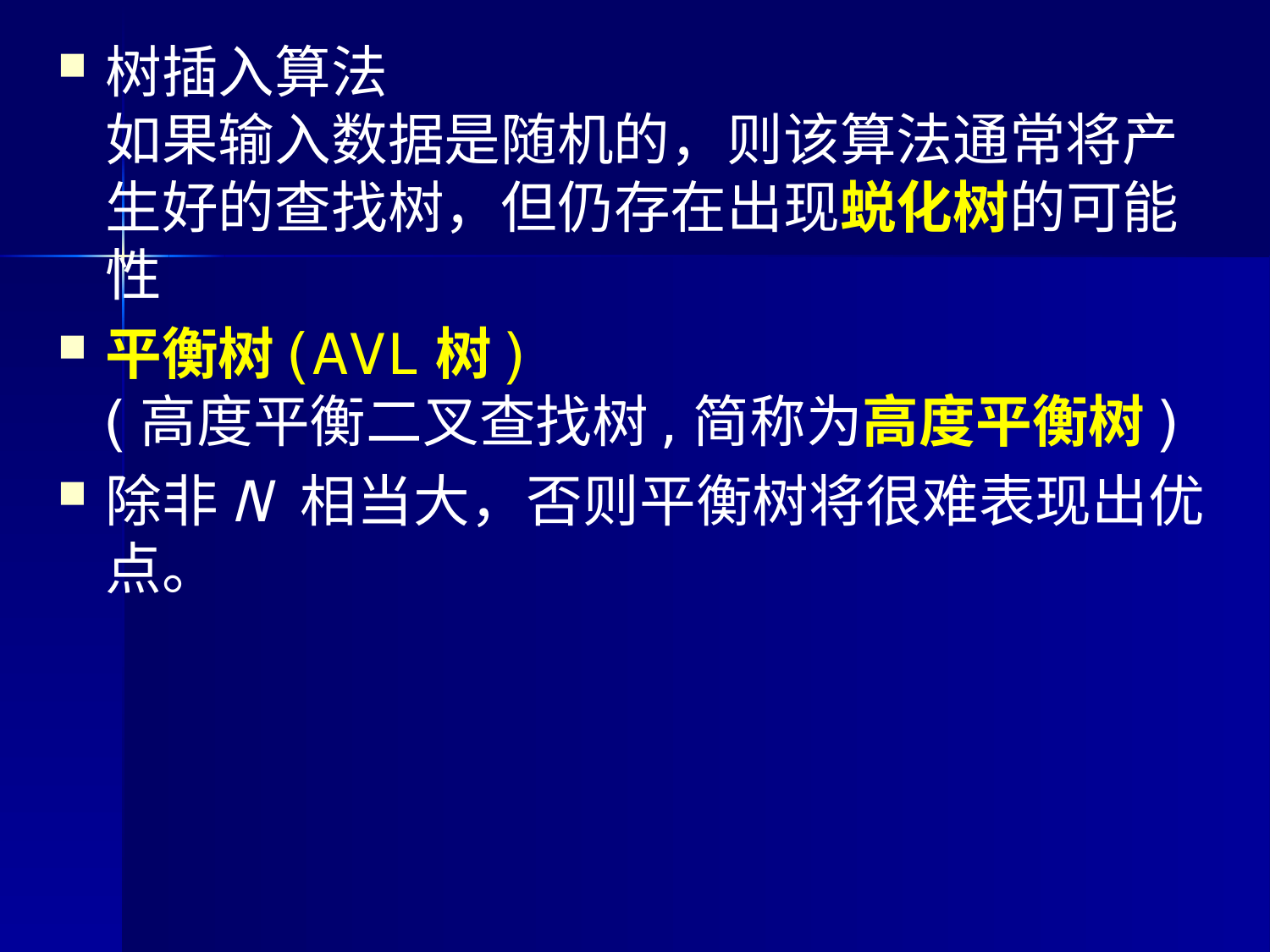

树插入算法
如果输入数据是随机的，则该算法通常将产生好的查找树，但仍存在出现蜕化树的可能性
平衡树(AVL树)
(高度平衡二叉查找树,简称为高度平衡树)
除非N 相当大，否则平衡树将很难表现出优点。